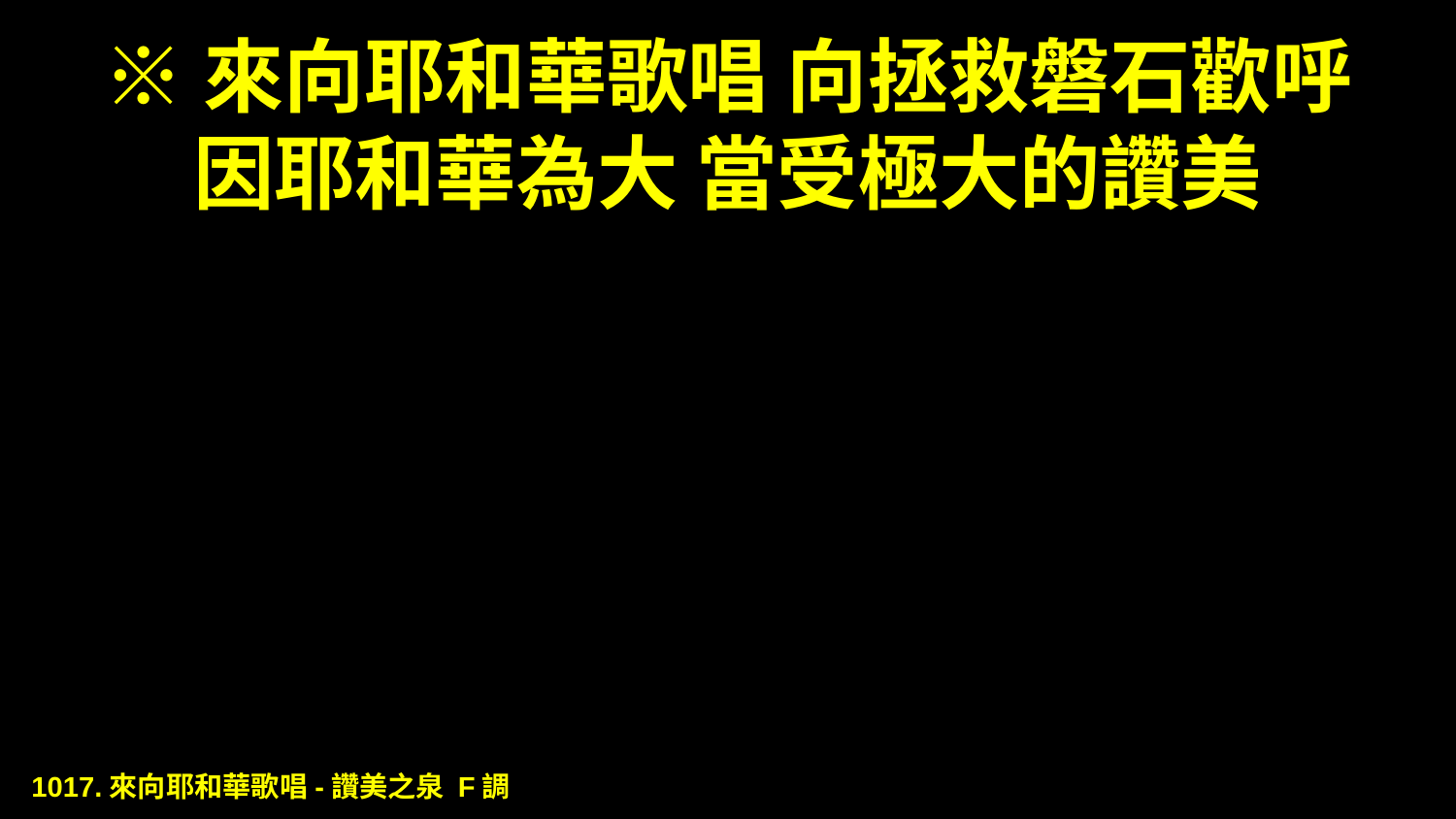

# ※來向耶和華歌唱 向拯救磐石歡呼 因耶和華為大 當受極大的讚美
1017.來向耶和華歌唱-讚美之泉 F調